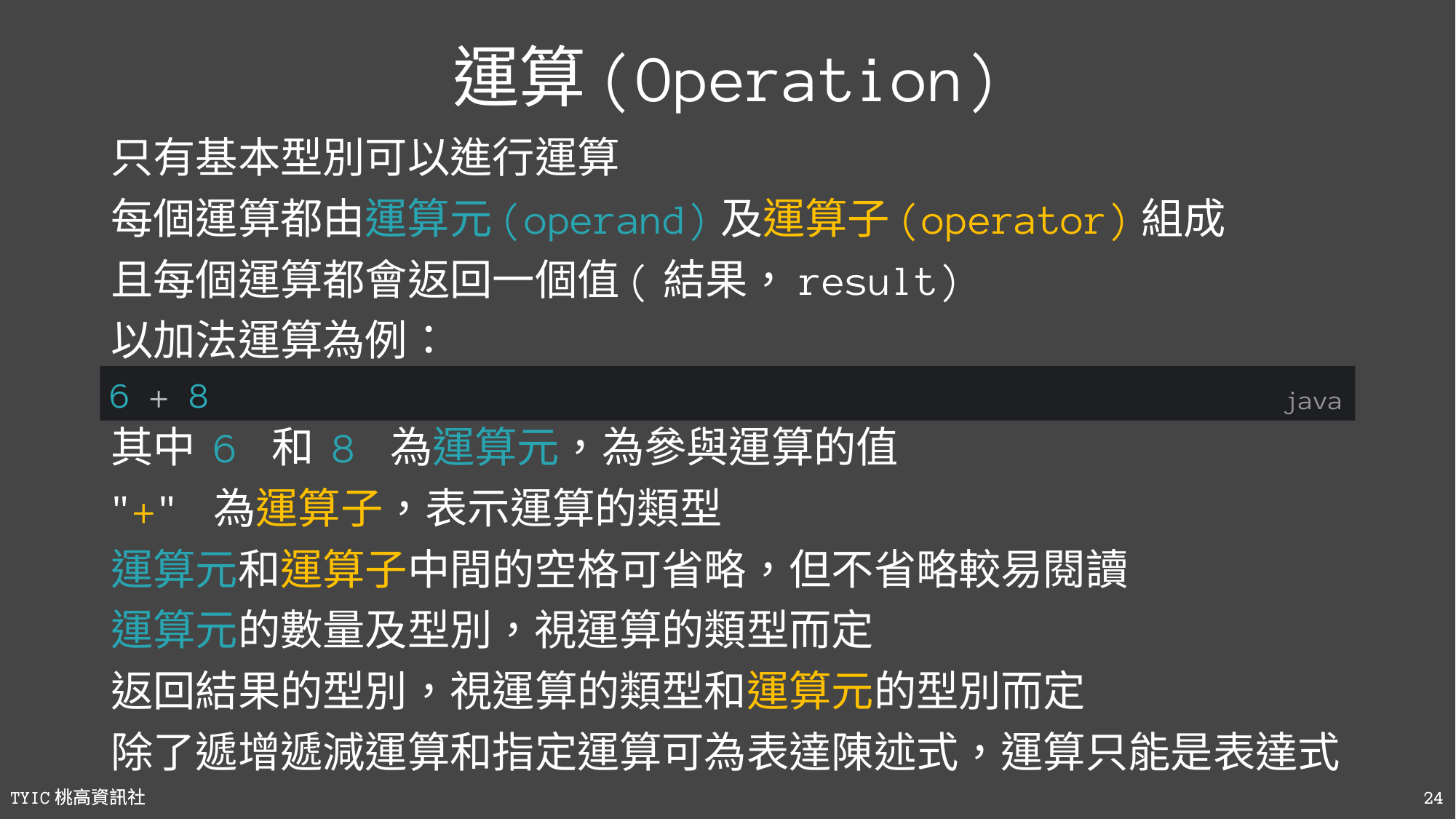

# 運算(Operation)
只有基本型別可以進行運算
每個運算都由運算元(operand)及運算子(operator)組成
且每個運算都會返回一個值(結果，result)
以加法運算為例：

6 + 8
java
其中 6 和 8 為運算元，為參與運算的值
"+" 為運算子，表示運算的類型
運算元和運算子中間的空格可省略，但不省略較易閱讀
運算元的數量及型別，視運算的類型而定
返回結果的型別，視運算的類型和運算元的型別而定
除了遞增遞減運算和指定運算可為表達陳述式，運算只能是表達式